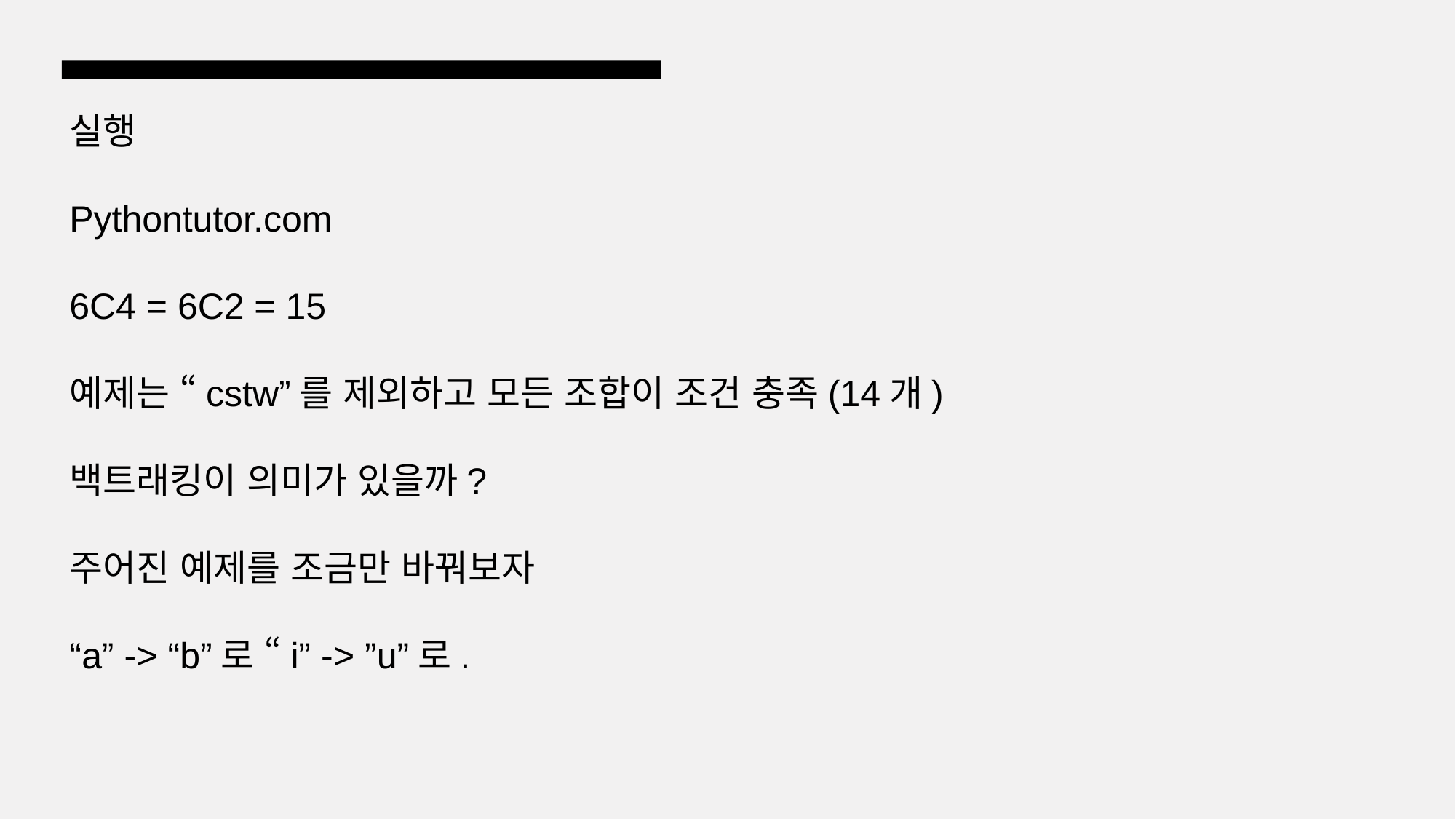

실행

Pythontutor.com

6C4 = 6C2 = 15

예제는 “cstw”를 제외하고 모든 조합이 조건 충족(14개)

백트래킹이 의미가 있을까?

주어진 예제를 조금만 바꿔보자

“a” -> “b”로 “i” -> ”u”로.